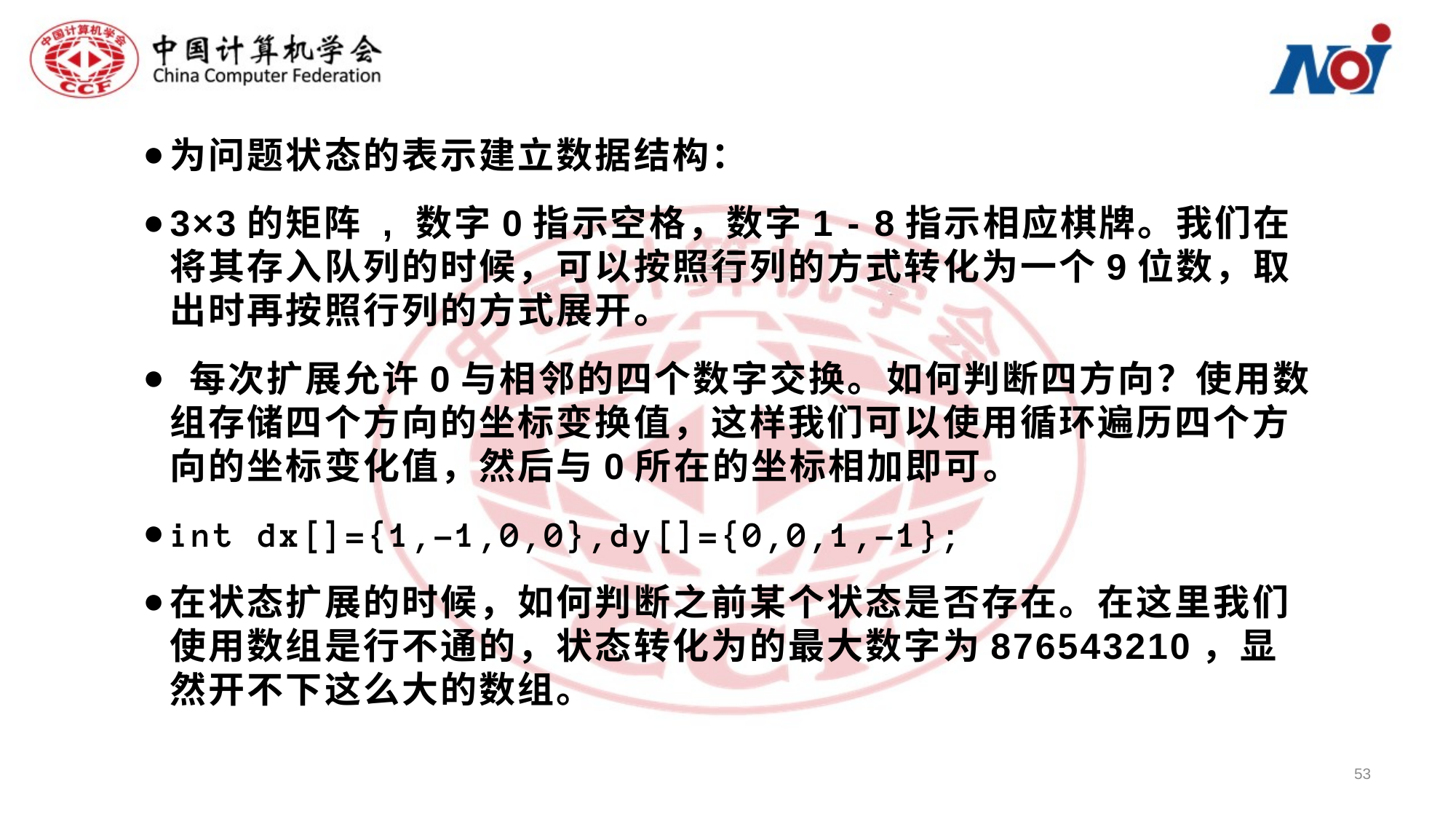

为问题状态的表示建立数据结构：
3×3的矩阵 , 数字0指示空格，数字1 - 8指示相应棋牌。我们在将其存入队列的时候，可以按照行列的方式转化为一个9位数，取出时再按照行列的方式展开。
 每次扩展允许0与相邻的四个数字交换。如何判断四方向？使用数组存储四个方向的坐标变换值，这样我们可以使用循环遍历四个方向的坐标变化值，然后与0所在的坐标相加即可。
int dx[]={1,-1,0,0},dy[]={0,0,1,-1};
在状态扩展的时候，如何判断之前某个状态是否存在。在这里我们使用数组是行不通的，状态转化为的最大数字为876543210，显然开不下这么大的数组。

53